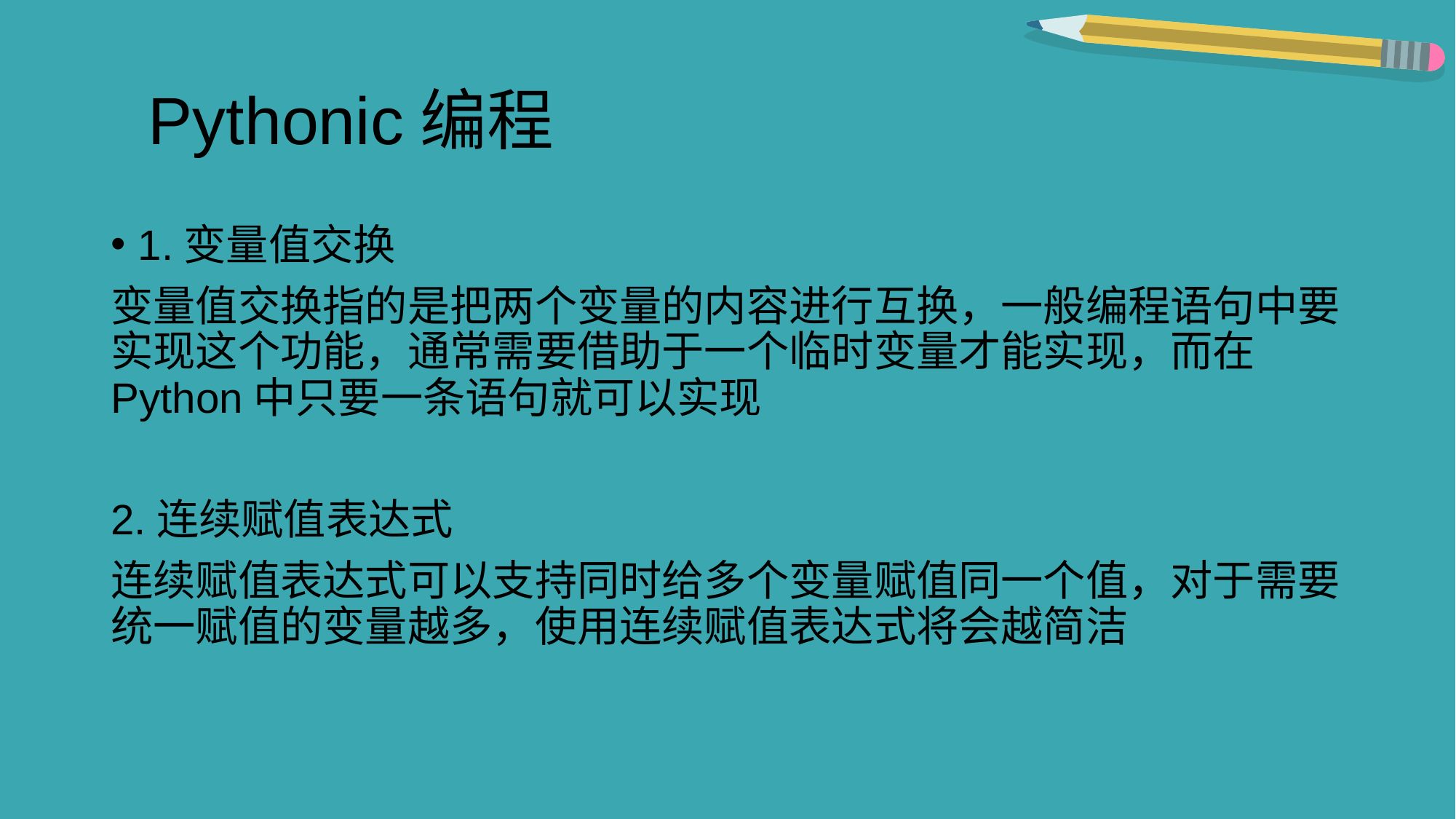

# Pythonic编程
1.变量值交换
变量值交换指的是把两个变量的内容进行互换，一般编程语句中要实现这个功能，通常需要借助于一个临时变量才能实现，而在Python中只要一条语句就可以实现

2.连续赋值表达式
连续赋值表达式可以支持同时给多个变量赋值同一个值，对于需要统一赋值的变量越多，使用连续赋值表达式将会越简洁